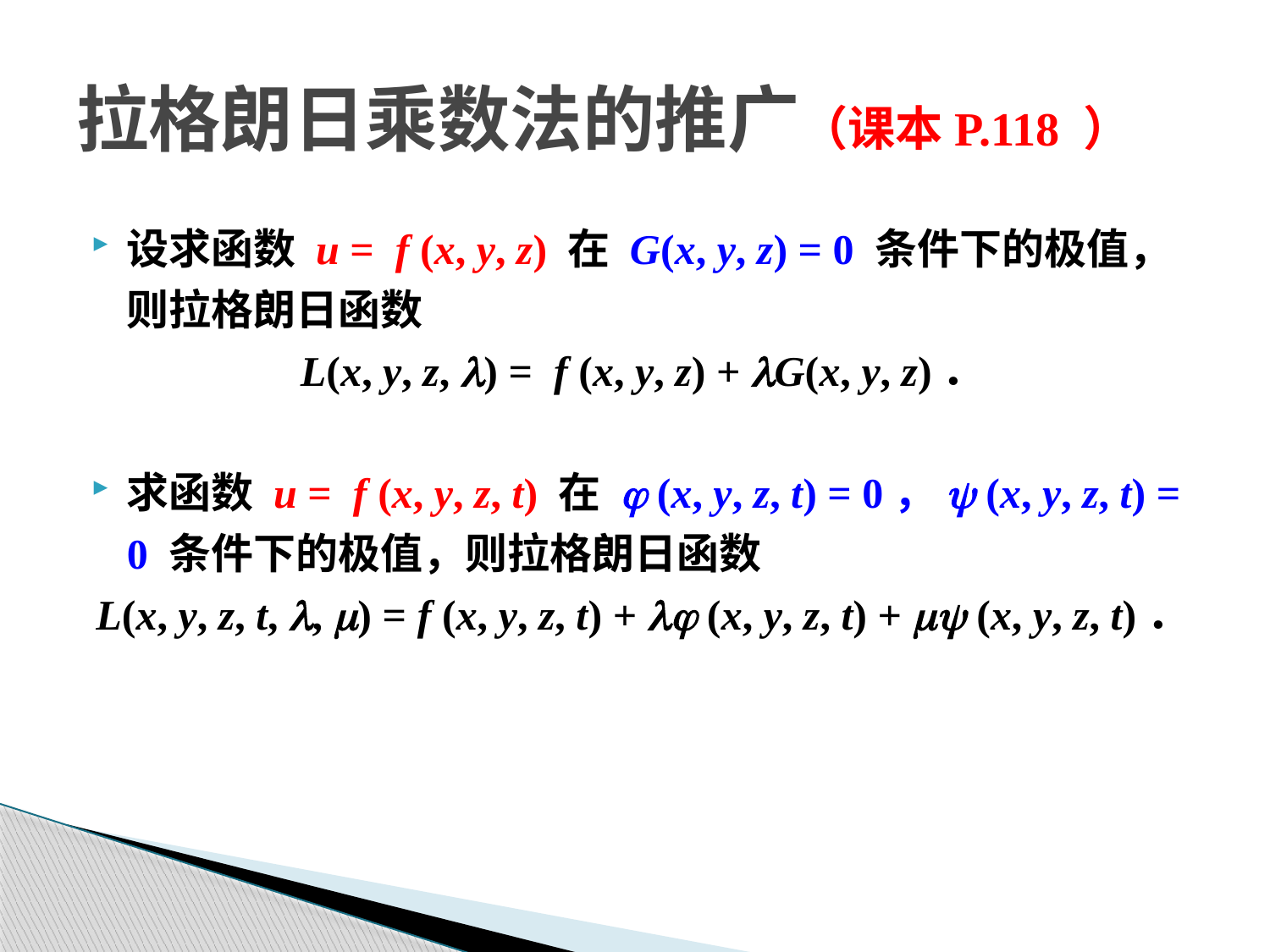

# 拉格朗日乘数法的推广（课本P.118 ）
设求函数 u =  f (x, y, z) 在 G(x, y, z) = 0 条件下的极值，
	则拉格朗日函数
L(x, y, z, λ) =  f (x, y, z) + λG(x, y, z)．

求函数 u =  f (x, y, z, t) 在 ϕ (x, y, z, t) = 0，ψ (x, y, z, t) = 0 条件下的极值，则拉格朗日函数
L(x, y, z, t, λ, μ) = f (x, y, z, t) + λϕ (x, y, z, t) + μψ (x, y, z, t)．